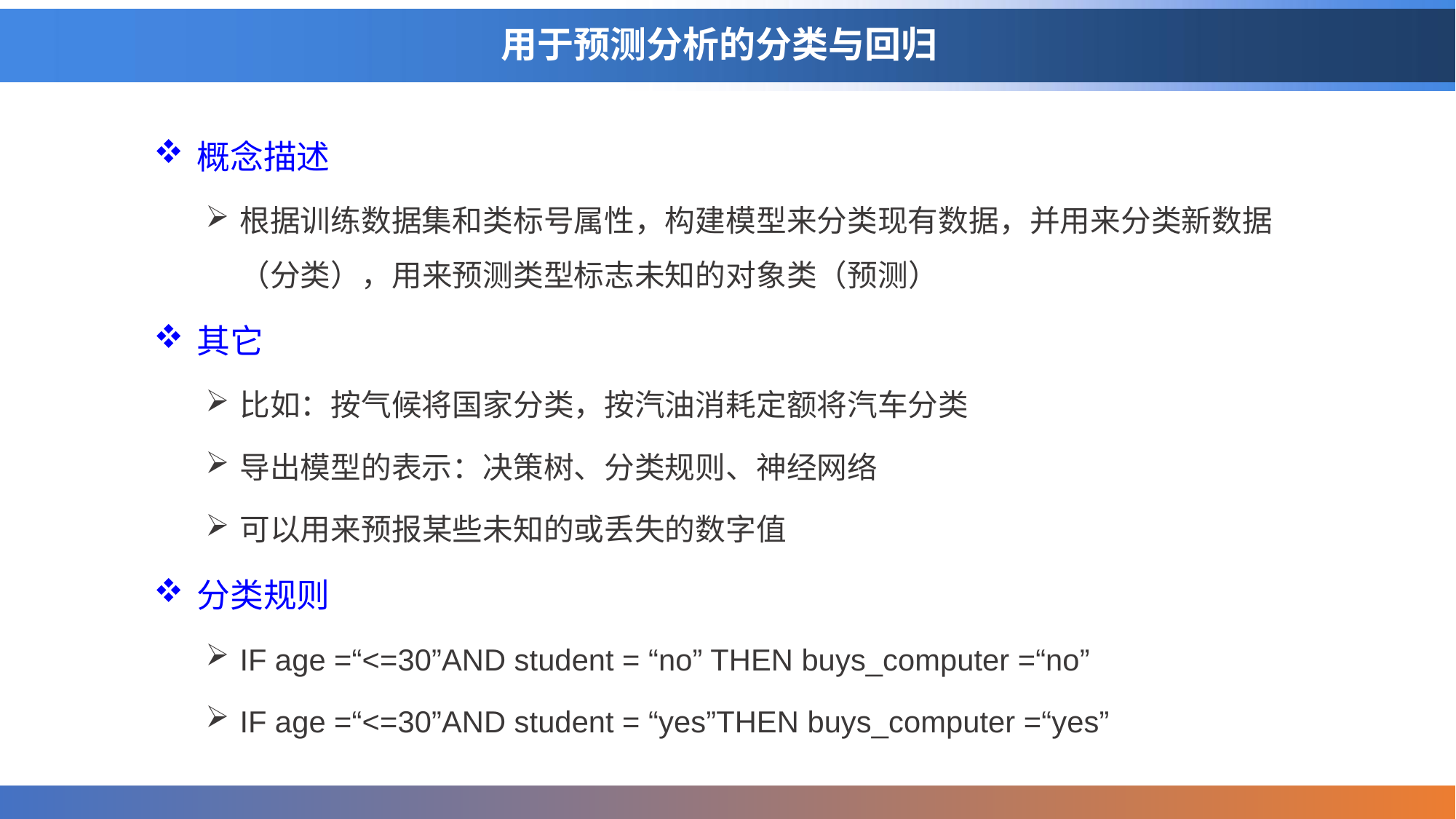

# 用于预测分析的分类与回归
概念描述
根据训练数据集和类标号属性，构建模型来分类现有数据，并用来分类新数据（分类），用来预测类型标志未知的对象类（预测）
其它
比如：按气候将国家分类，按汽油消耗定额将汽车分类
导出模型的表示：决策树、分类规则、神经网络
可以用来预报某些未知的或丢失的数字值
分类规则
IF age =“<=30”AND student = “no” THEN buys_computer =“no”
IF age =“<=30”AND student = “yes”THEN buys_computer =“yes”